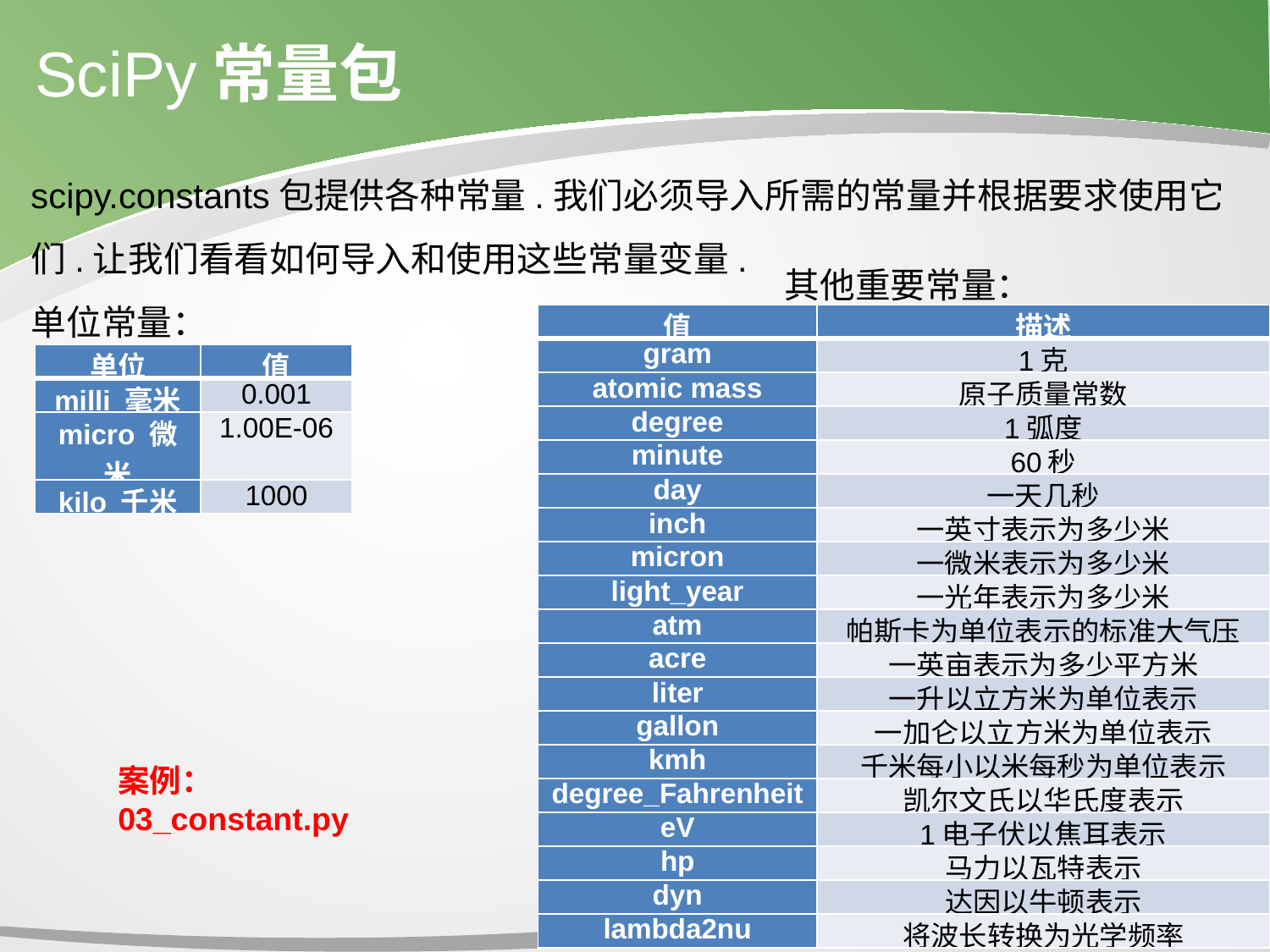

# SciPy常量包
scipy.constants包提供各种常量.我们必须导入所需的常量并根据要求使用它们.让我们看看如何导入和使用这些常量变量.
单位常量：
其他重要常量：
| 值 | 描述 |
| --- | --- |
| gram | 1克 |
| atomic mass | 原子质量常数 |
| degree | 1弧度 |
| minute | 60秒 |
| day | 一天几秒 |
| inch | 一英寸表示为多少米 |
| micron | 一微米表示为多少米 |
| light\_year | 一光年表示为多少米 |
| atm | 帕斯卡为单位表示的标准大气压 |
| acre | 一英亩表示为多少平方米 |
| liter | 一升以立方米为单位表示 |
| gallon | 一加仑以立方米为单位表示 |
| kmh | 千米每小以米每秒为单位表示 |
| degree\_Fahrenheit | 凯尔文氏以华氏度表示 |
| eV | 1电子伏以焦耳表示 |
| hp | 马力以瓦特表示 |
| dyn | 达因以牛顿表示 |
| lambda2nu | 将波长转换为光学频率 |
| 单位 | 值 |
| --- | --- |
| milli 毫米 | 0.001 |
| micro 微米 | 1.00E-06 |
| kilo 千米 | 1000 |
案例：03_constant.py
7